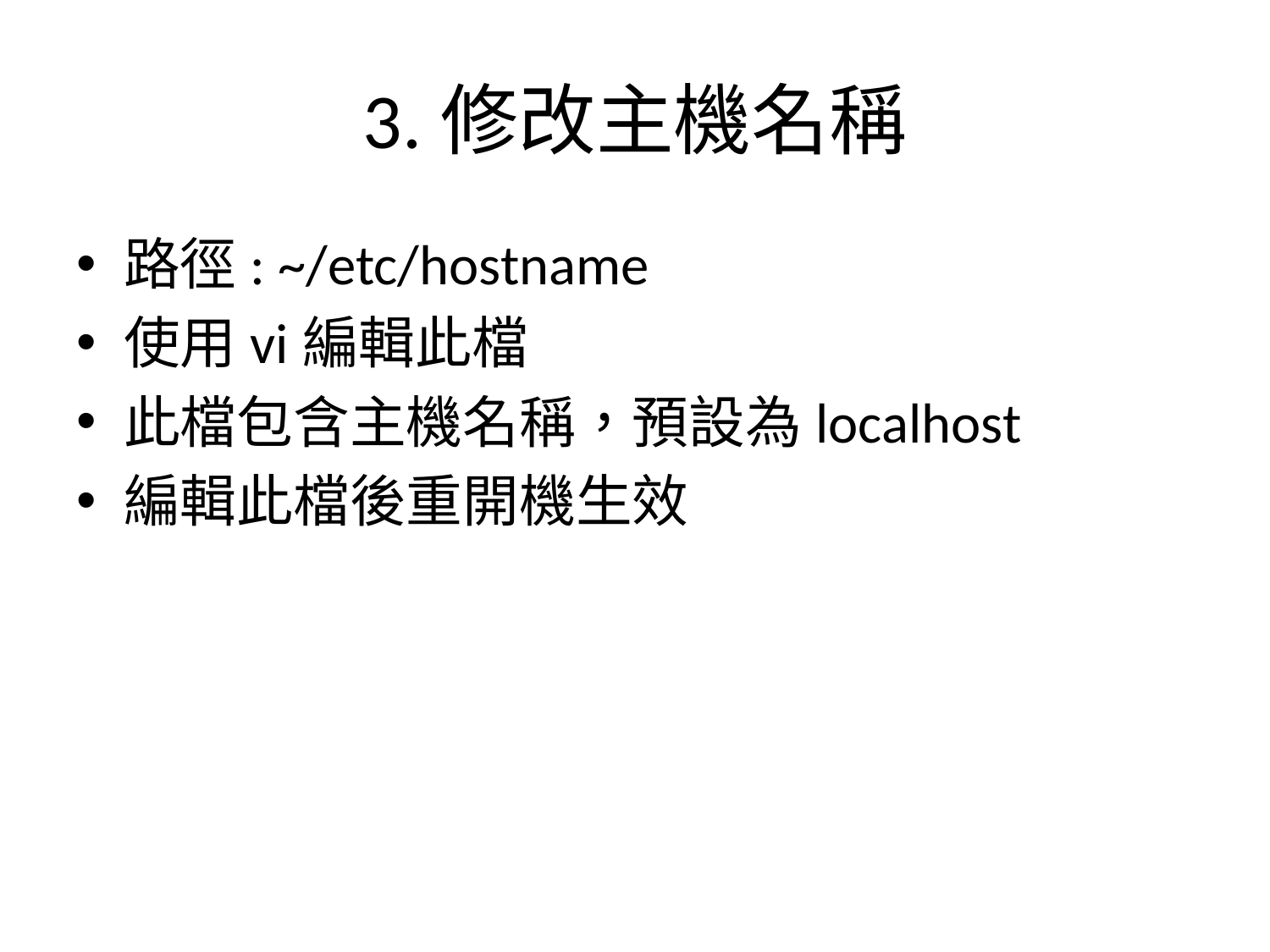

# 3.修改主機名稱
路徑: ~/etc/hostname
使用vi編輯此檔
此檔包含主機名稱，預設為localhost
編輯此檔後重開機生效